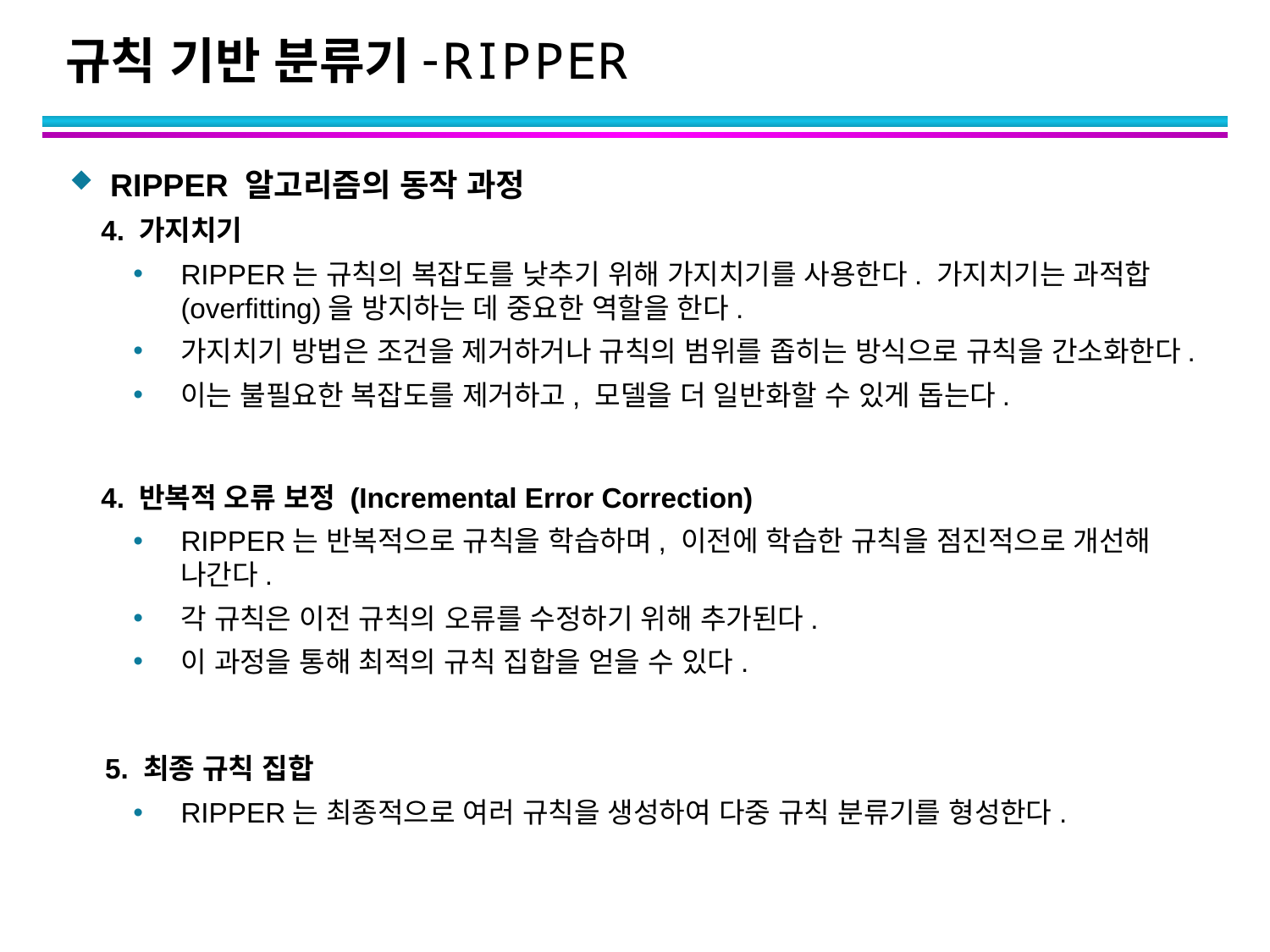

# 규칙 기반 분류기-RIPPER
RIPPER 알고리즘의 동작 과정
    4. 가지치기
RIPPER는 규칙의 복잡도를 낮추기 위해 가지치기를 사용한다. 가지치기는 과적합(overfitting)을 방지하는 데 중요한 역할을 한다.
가지치기 방법은 조건을 제거하거나 규칙의 범위를 좁히는 방식으로 규칙을 간소화한다.
이는 불필요한 복잡도를 제거하고, 모델을 더 일반화할 수 있게 돕는다.

    4. 반복적 오류 보정 (Incremental Error Correction)
RIPPER는 반복적으로 규칙을 학습하며, 이전에 학습한 규칙을 점진적으로 개선해 나간다.
각 규칙은 이전 규칙의 오류를 수정하기 위해 추가된다.
이 과정을 통해 최적의 규칙 집합을 얻을 수 있다.

    5. 최종 규칙 집합
RIPPER는 최종적으로 여러 규칙을 생성하여 다중 규칙 분류기를 형성한다.